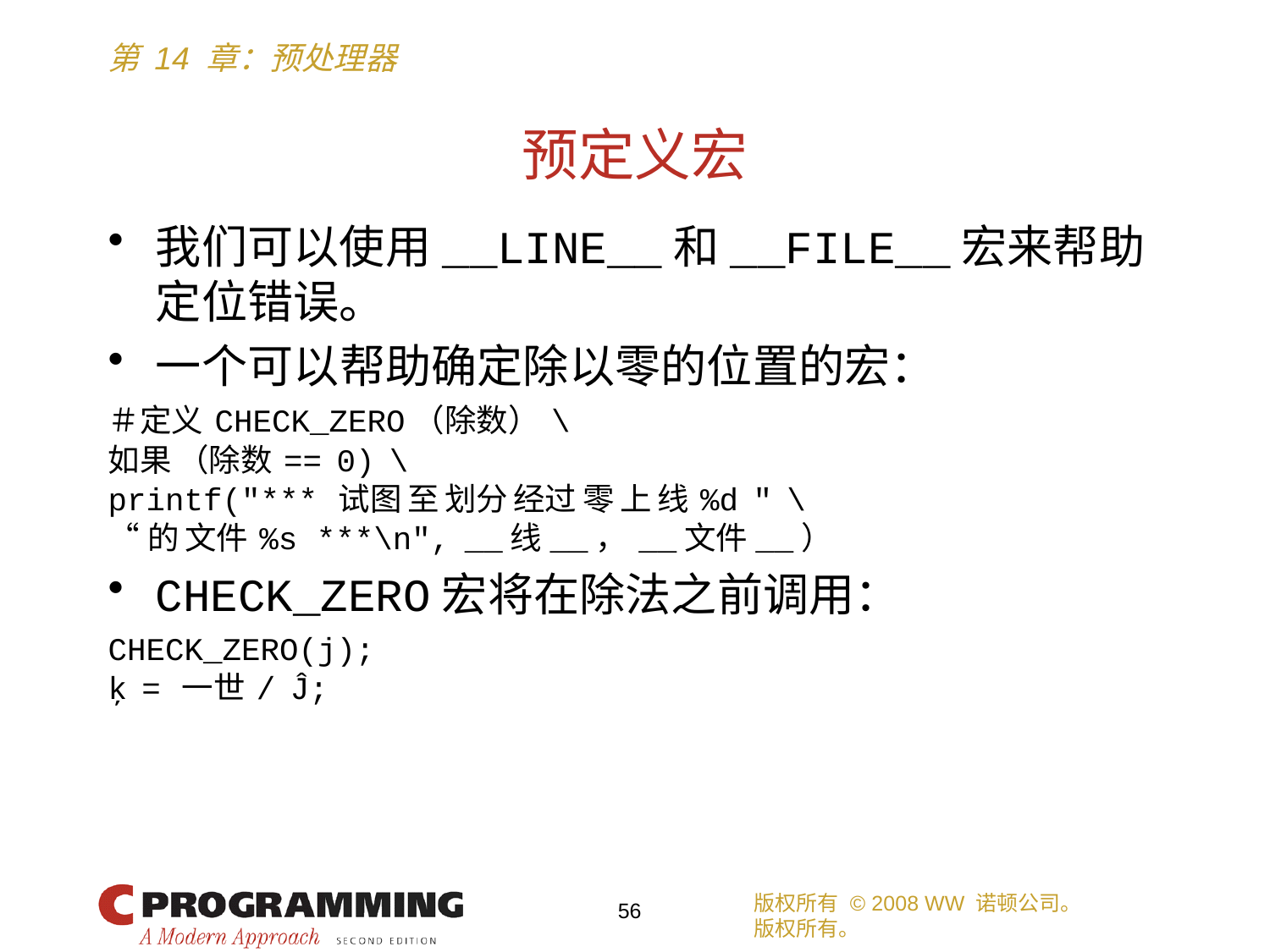

# 预定义宏
我们可以使用__LINE__和__FILE__宏来帮助定位错误。
一个可以帮助确定除以零的位置的宏：
＃定义 CHECK_ZERO（除数） \
如果 （除数 == 0) \
printf("*** 试图 至 划分 经过 零 上 线 %d " \
“的 文件 %s ***\n", __线__， __文件__）
CHECK_ZERO宏将在除法之前调用：
CHECK_ZERO(j);
ķ = 一世 / Ĵ;

版权所有 © 2008 WW 诺顿公司。
版权所有。
56